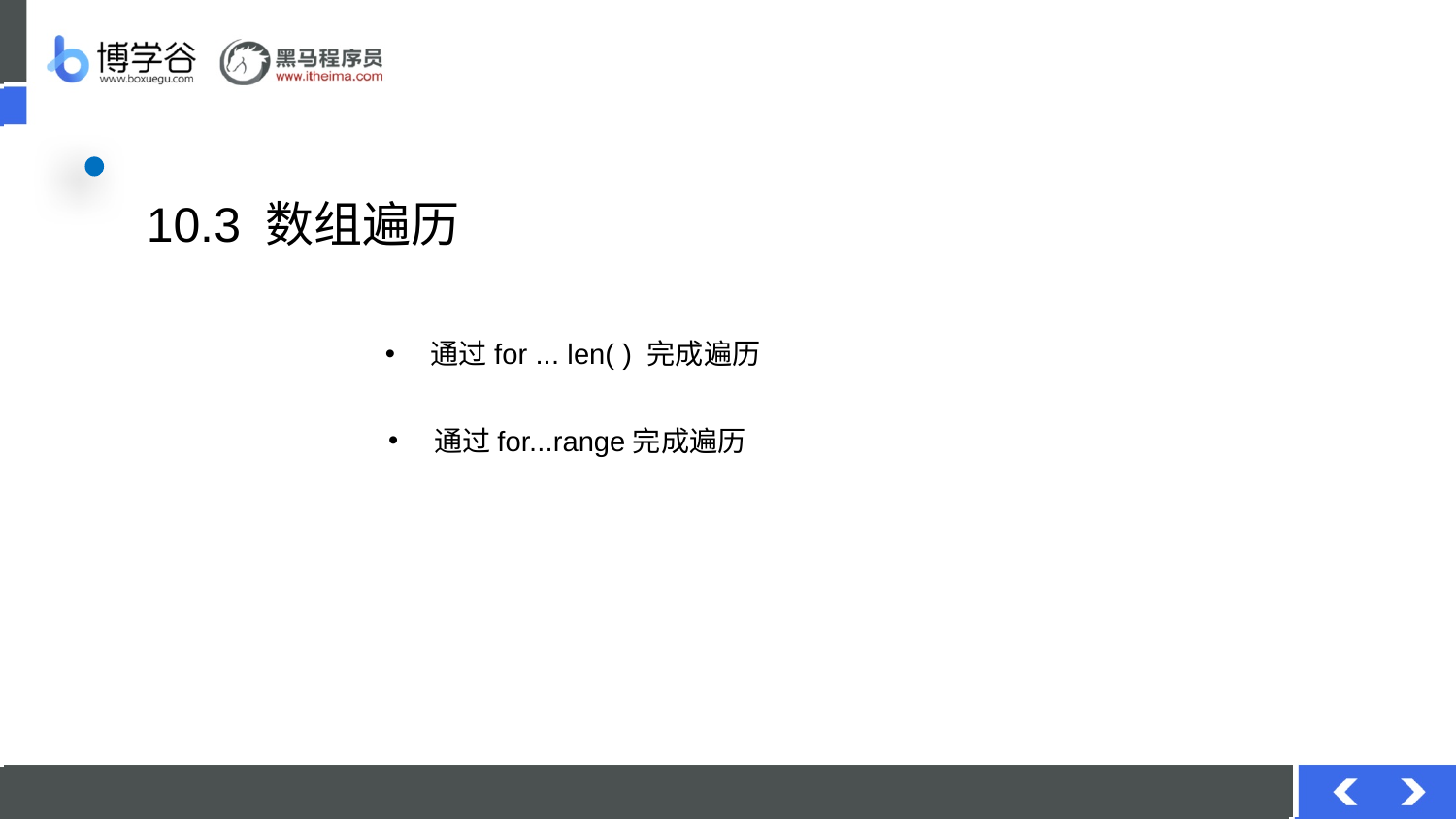

# 10.3 数组遍历
通过for ... len( ) 完成遍历
通过for...range完成遍历